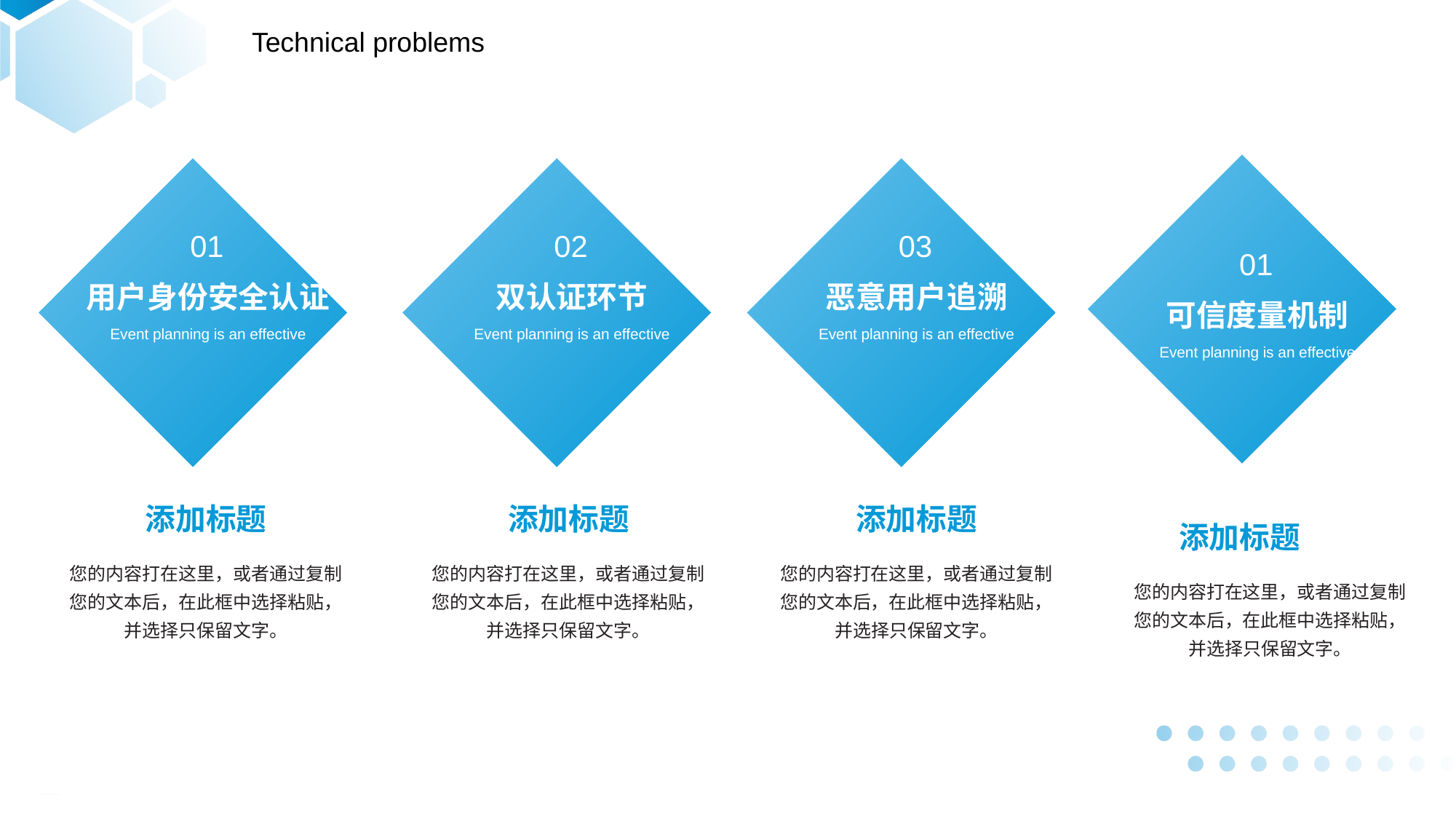

Technical problems

01
用户身份安全认证
Event planning is an effective
02
03
01
可信度量机制
Event planning is an effective
双认证环节
Event planning is an effective
恶意用户追溯
Event planning is an effective
添加标题
添加标题
添加标题
添加标题
您的内容打在这里，或者通过复制您的文本后，在此框中选择粘贴，并选择只保留文字。
您的内容打在这里，或者通过复制您的文本后，在此框中选择粘贴，并选择只保留文字。
您的内容打在这里，或者通过复制您的文本后，在此框中选择粘贴，并选择只保留文字。
您的内容打在这里，或者通过复制您的文本后，在此框中选择粘贴，并选择只保留文字。
PPT下载 http://www.1ppt.com/xiazai/